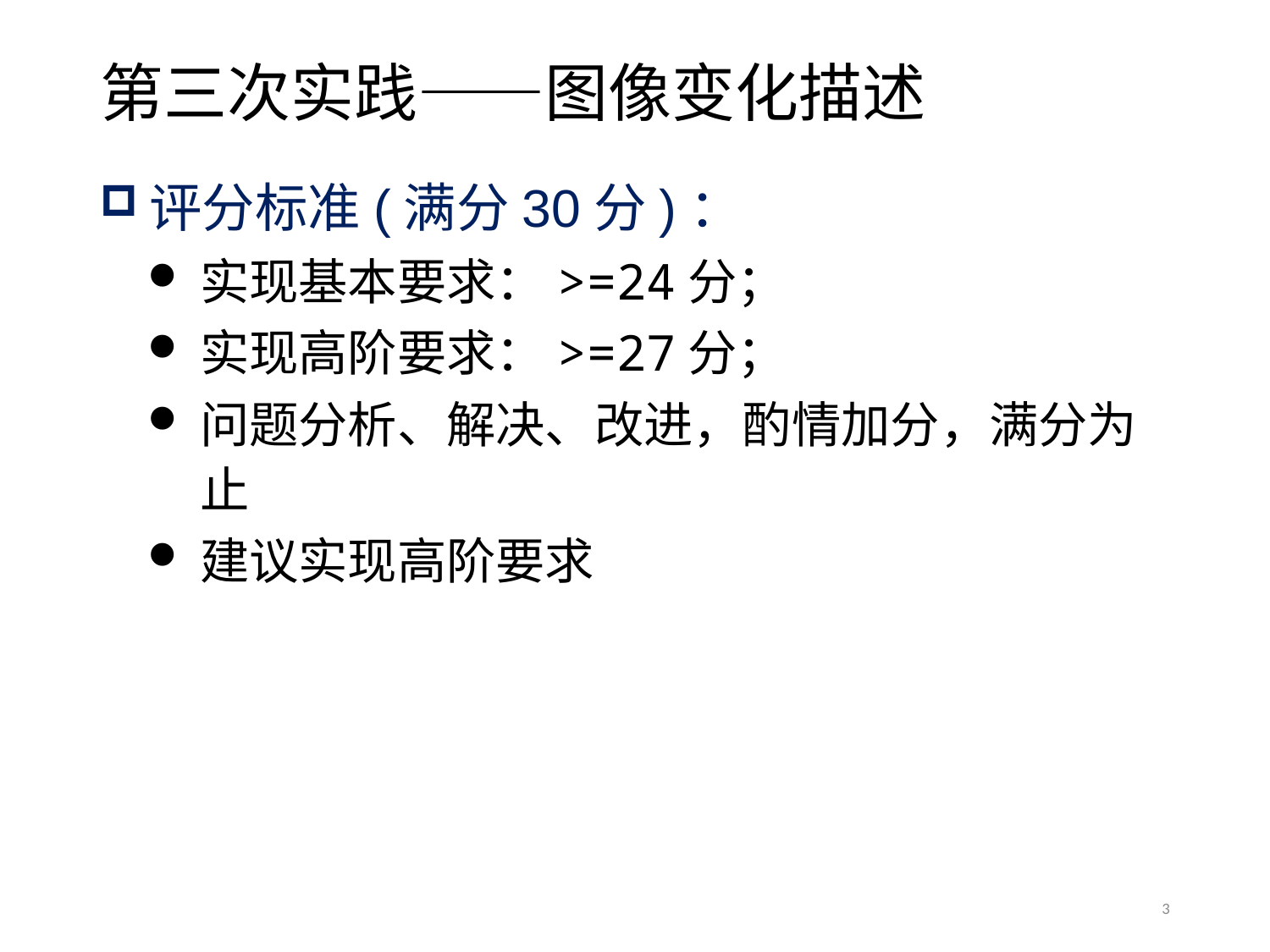

# 第三次实践——图像变化描述
评分标准(满分30分)：
实现基本要求：>=24分；
实现高阶要求：>=27分；
问题分析、解决、改进，酌情加分，满分为止
建议实现高阶要求
3